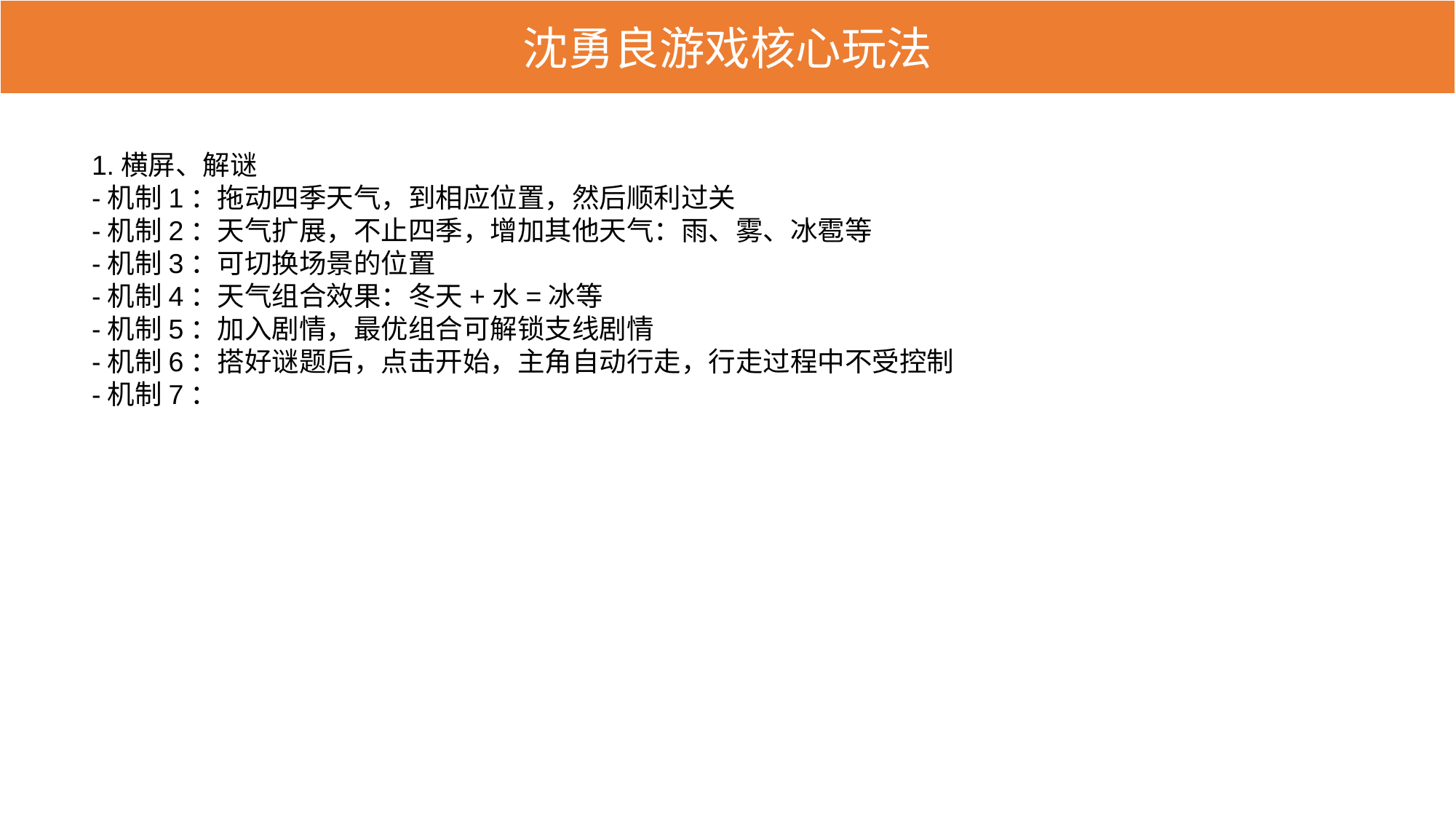

沈勇良游戏核心玩法
1.横屏、解谜
-机制1：拖动四季天气，到相应位置，然后顺利过关
-机制2：天气扩展，不止四季，增加其他天气：雨、雾、冰雹等
-机制3：可切换场景的位置
-机制4：天气组合效果：冬天+水=冰等
-机制5：加入剧情，最优组合可解锁支线剧情
-机制6：搭好谜题后，点击开始，主角自动行走，行走过程中不受控制
-机制7：